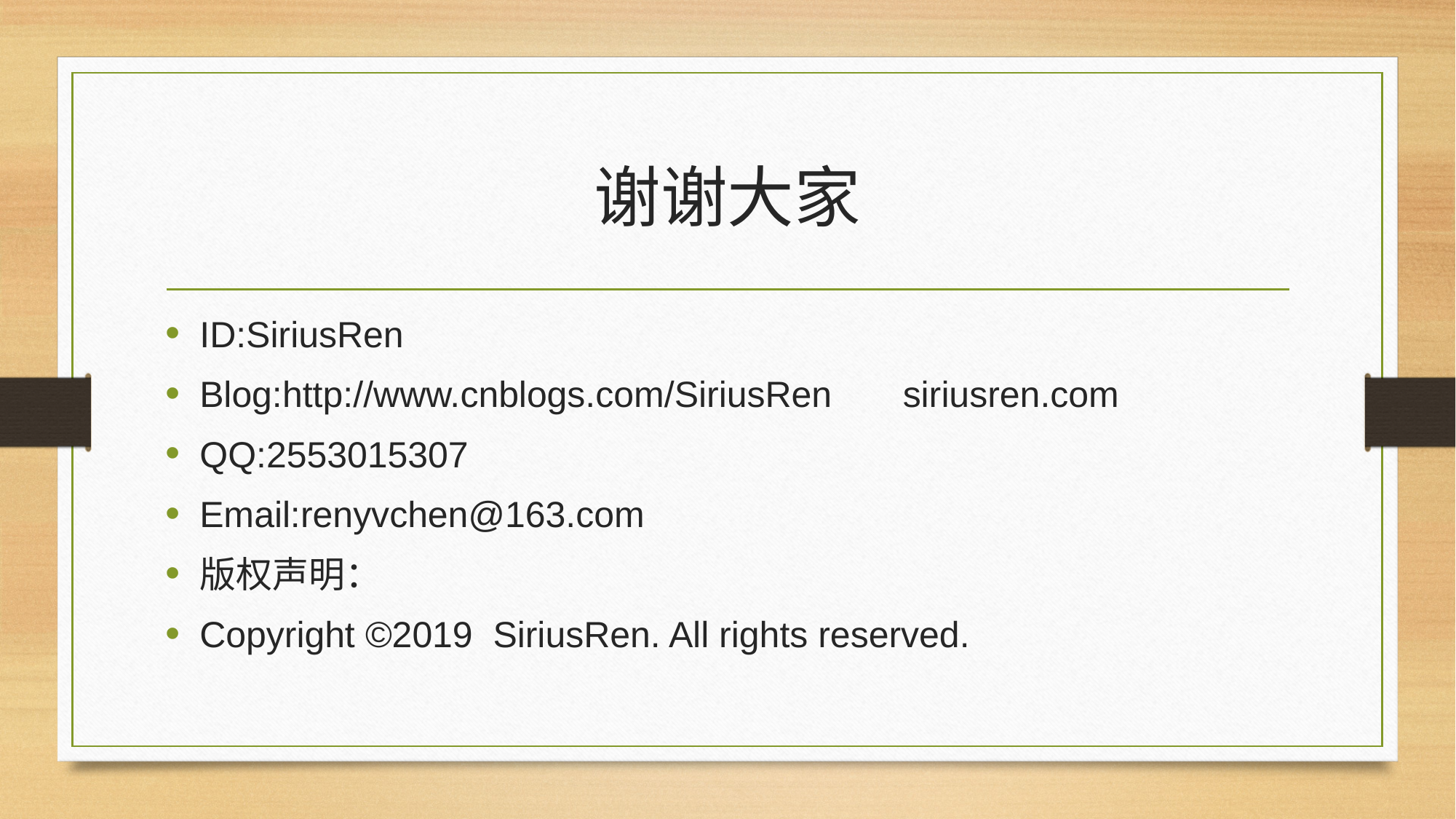

# 谢谢大家
ID:SiriusRen
Blog:http://www.cnblogs.com/SiriusRen       siriusren.com
QQ:2553015307
Email:renyvchen@163.com
版权声明：
Copyright ©2019  SiriusRen. All rights reserved.